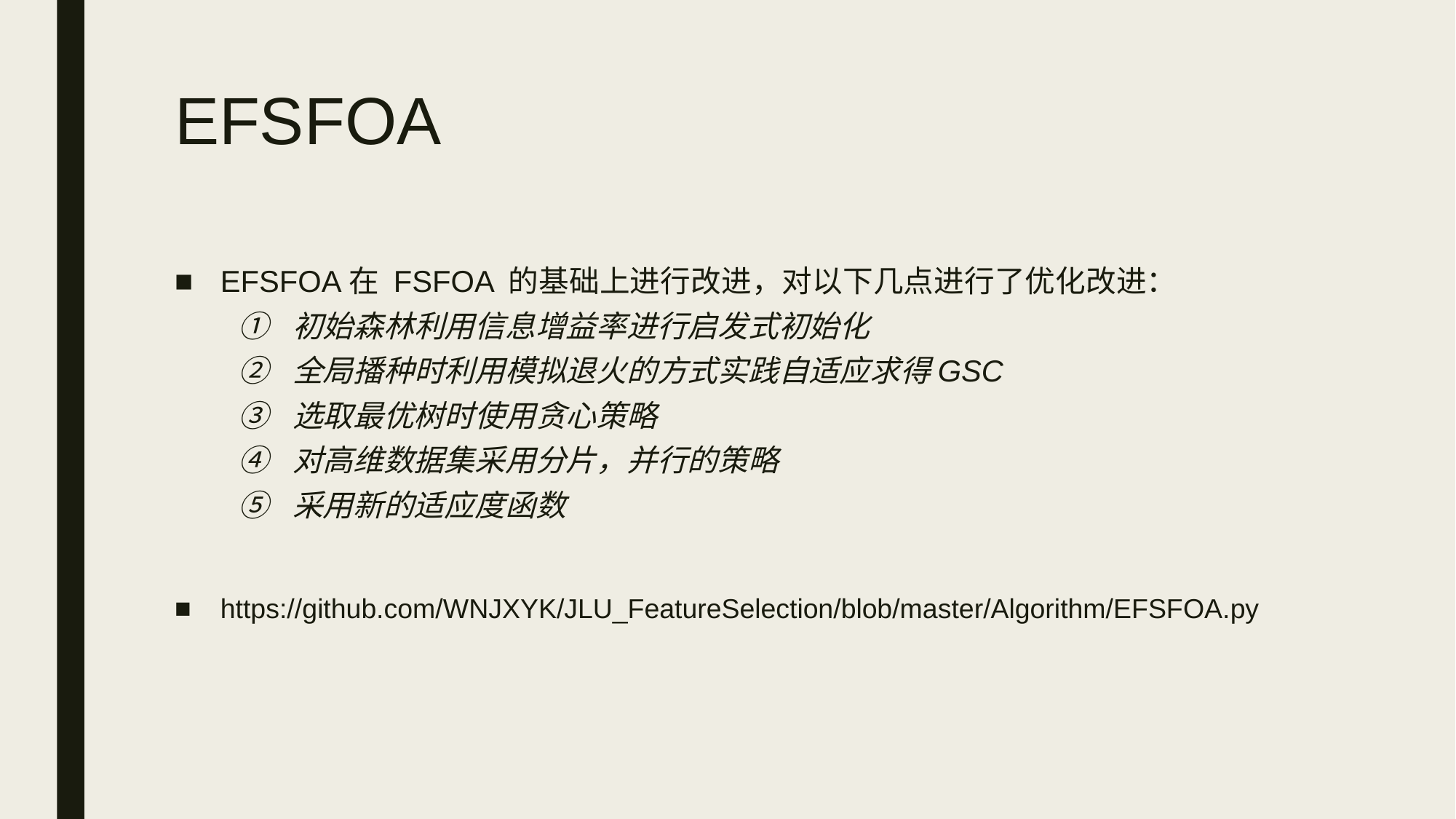

# EFSFOA
EFSFOA在 FSFOA 的基础上进行改进，对以下几点进行了优化改进：
初始森林利用信息增益率进行启发式初始化
全局播种时利用模拟退火的方式实践自适应求得GSC
选取最优树时使用贪心策略
对高维数据集采用分片，并行的策略
采用新的适应度函数

https://github.com/WNJXYK/JLU_FeatureSelection/blob/master/Algorithm/EFSFOA.py